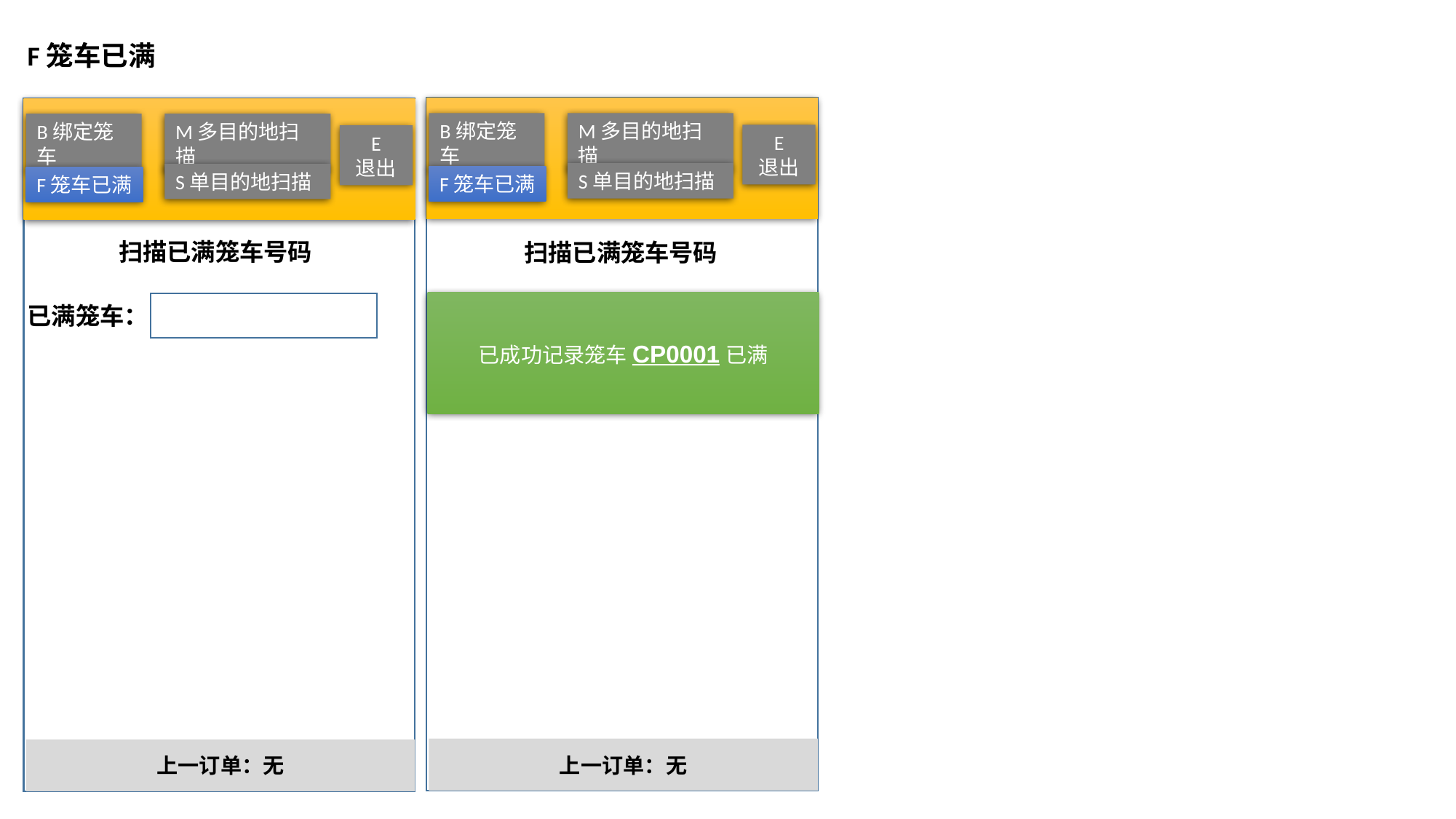

F笼车已满

B绑定笼车
M多目的地扫描
B绑定笼车
M多目的地扫描
E
退出
E
退出
S单目的地扫描
S单目的地扫描
F笼车已满
F笼车已满
扫描已满笼车号码
扫描已满笼车号码
已满笼车：
已成功记录笼车CP0001已满

上一订单：无
上一订单：无